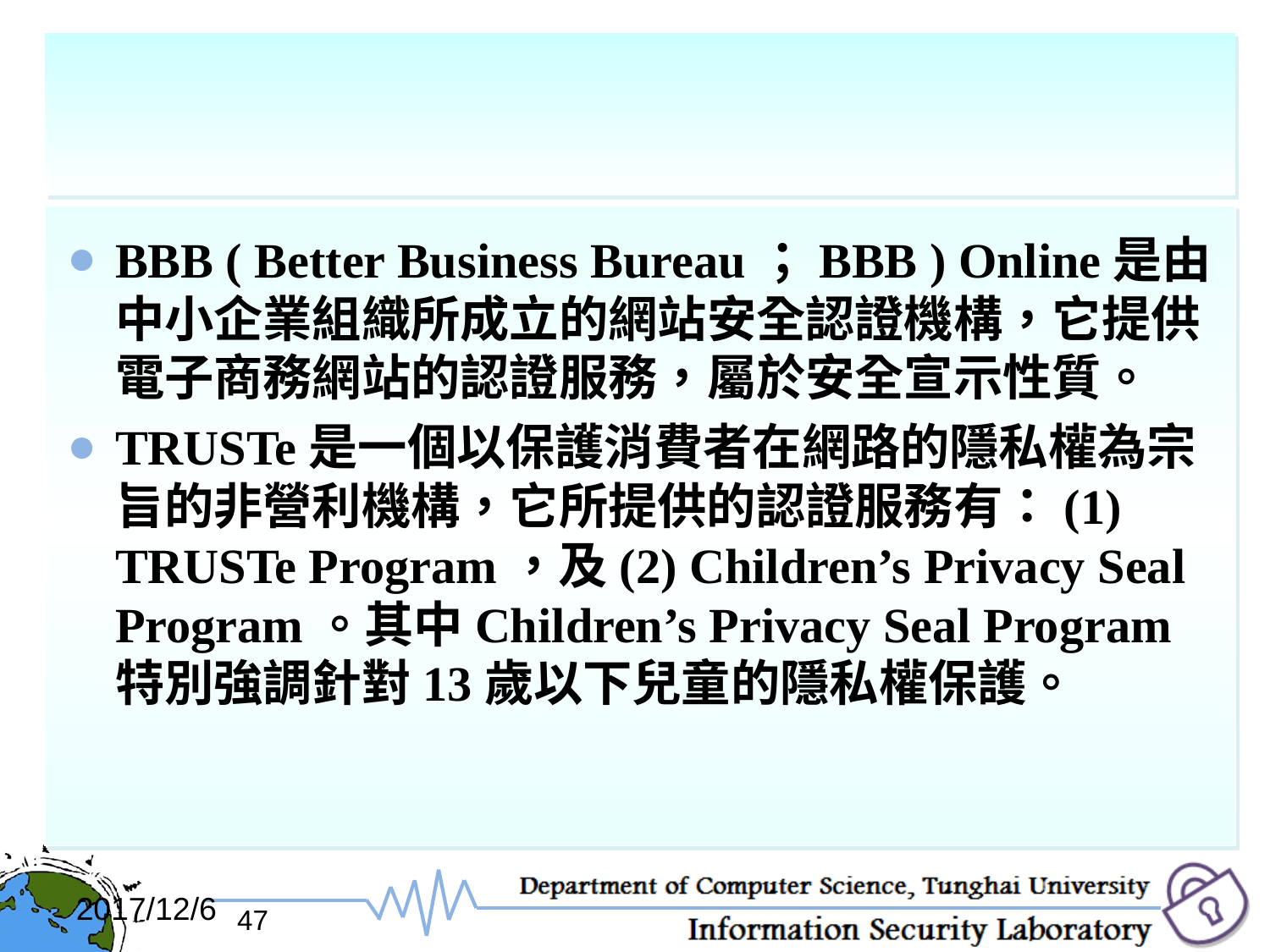

#
BBB ( Better Business Bureau；BBB ) Online是由中小企業組織所成立的網站安全認證機構，它提供電子商務網站的認證服務，屬於安全宣示性質。
TRUSTe是一個以保護消費者在網路的隱私權為宗旨的非營利機構，它所提供的認證服務有：(1) TRUSTe Program，及(2) Children’s Privacy Seal Program。其中Children’s Privacy Seal Program特別強調針對13歲以下兒童的隱私權保護。
2017/12/6
47